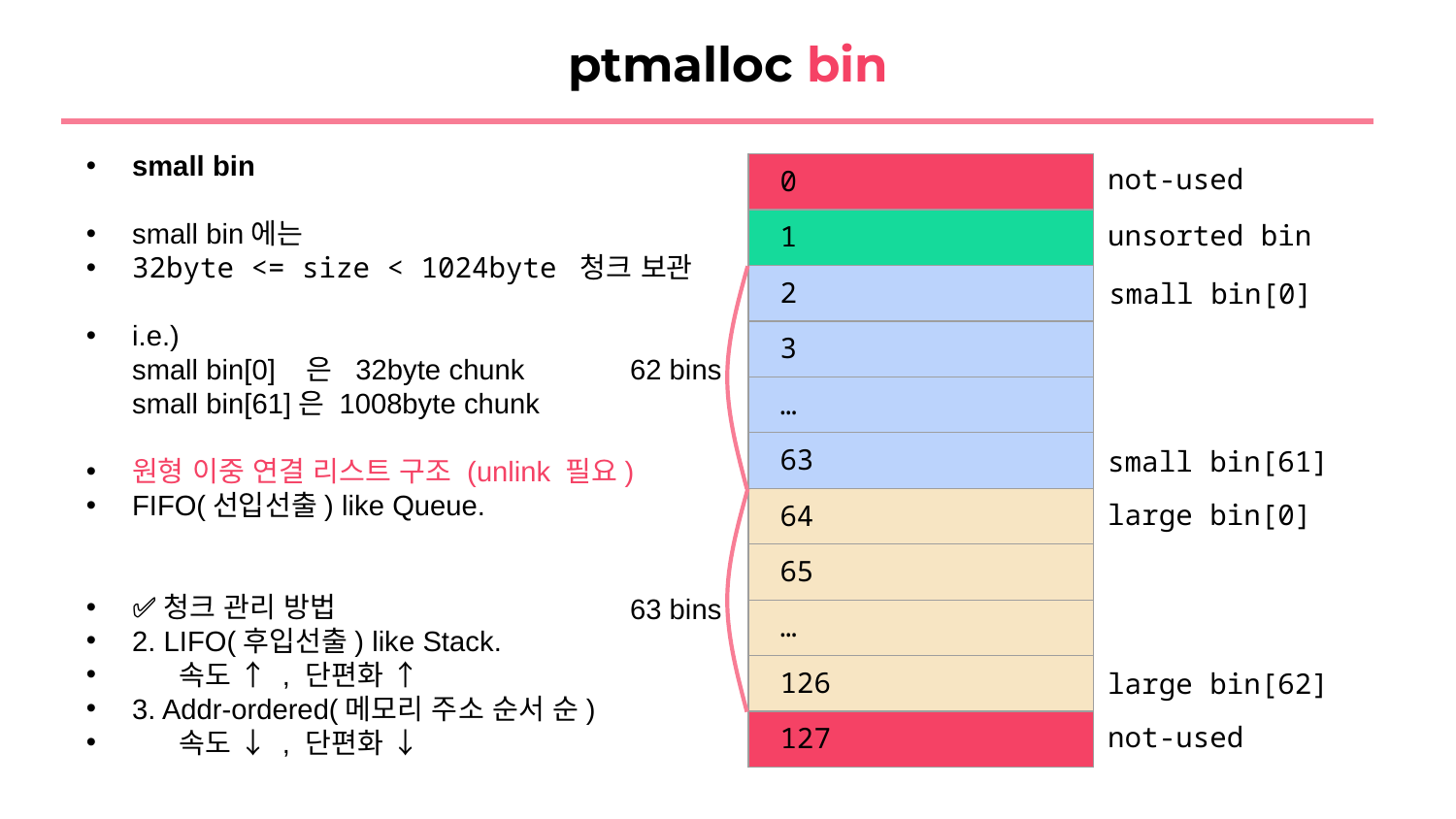

# ptmalloc bin

small bin

small bin에는
32byte <= size < 1024byte 청크 보관

i.e.)
small bin[0]   은  32byte chunk
small bin[61]은 1008byte chunk

원형 이중 연결 리스트 구조 (unlink 필요)
FIFO(선입선출) like Queue.

✅청크 관리 방법
2. LIFO(후입선출) like Stack.
     속도 ↑ , 단편화 ↑
3. Addr-ordered(메모리 주소 순서 순)
     속도 ↓ , 단편화 ↓
| 0 |
| --- |
| 1 |
| 2 |
| 3 |
| … |
| 63 |
| 64 |
| 65 |
| … |
| 126 |
| 127 |
not-used
unsorted bin

small bin[0]
62 bins
small bin[61]

large bin[0]
63 bins
large bin[62]
not-used